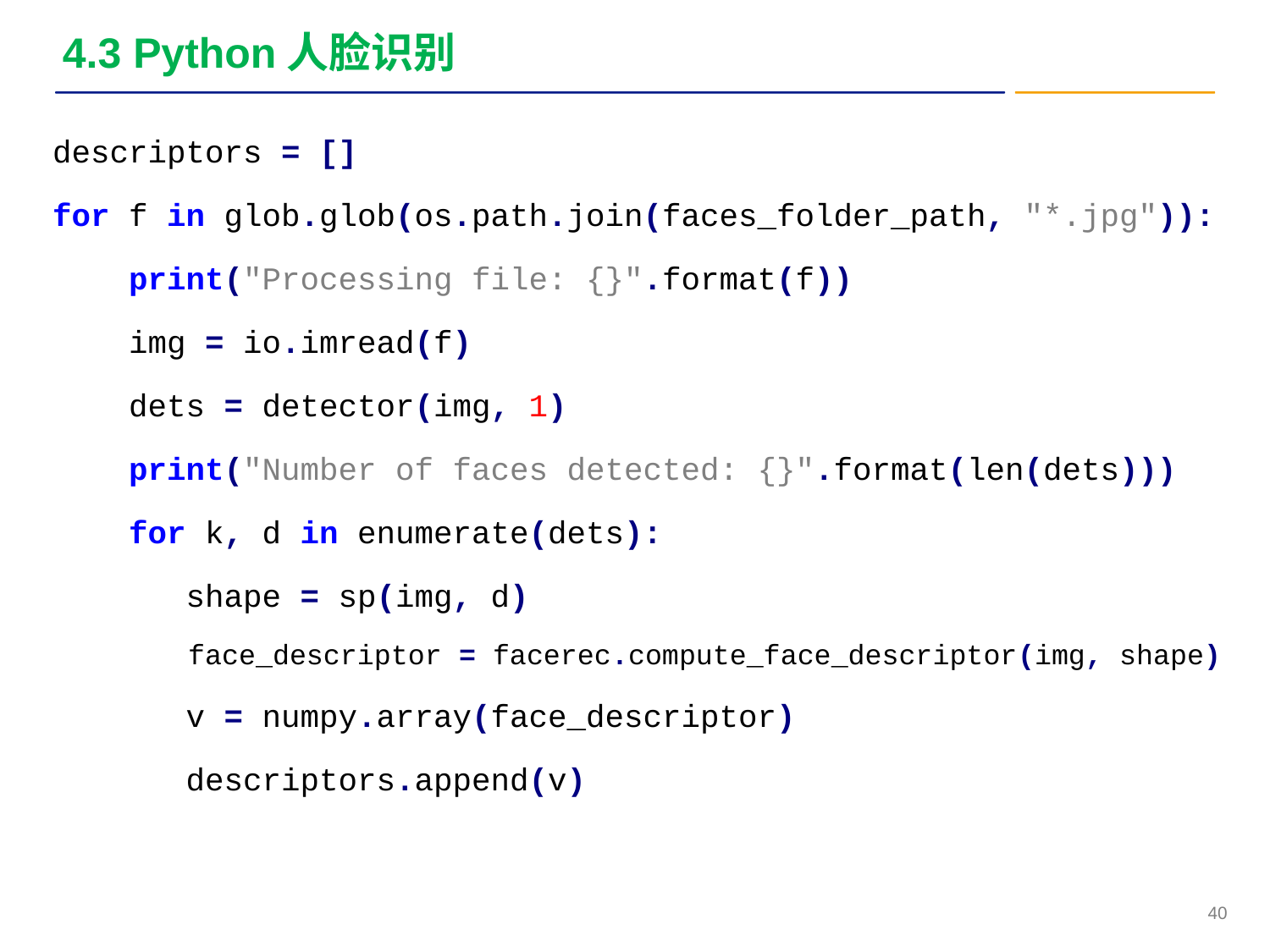

# 4.3 Python人脸识别
descriptors = []
for f in glob.glob(os.path.join(faces_folder_path, "*.jpg")):
    print("Processing file: {}".format(f))
    img = io.imread(f)
    dets = detector(img, 1)
    print("Number of faces detected: {}".format(len(dets)))
    for k, d in enumerate(dets):
       shape = sp(img, d)
        face_descriptor = facerec.compute_face_descriptor(img, shape)
       v = numpy.array(face_descriptor)
       descriptors.append(v)